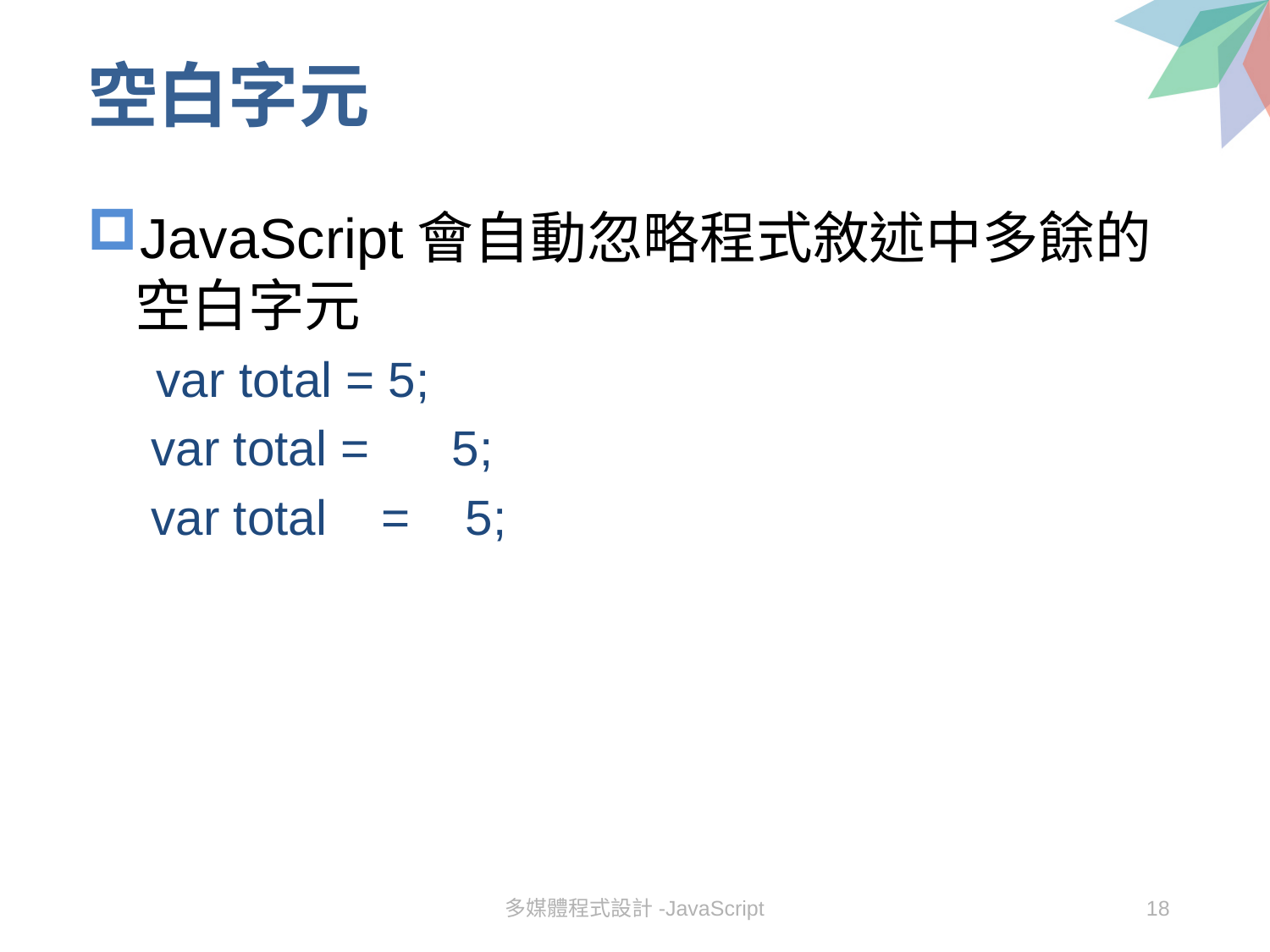

# 空白字元
JavaScript會自動忽略程式敘述中多餘的空白字元
     var total = 5;
var total =      5;
var total    =    5;
多媒體程式設計-JavaScript
18